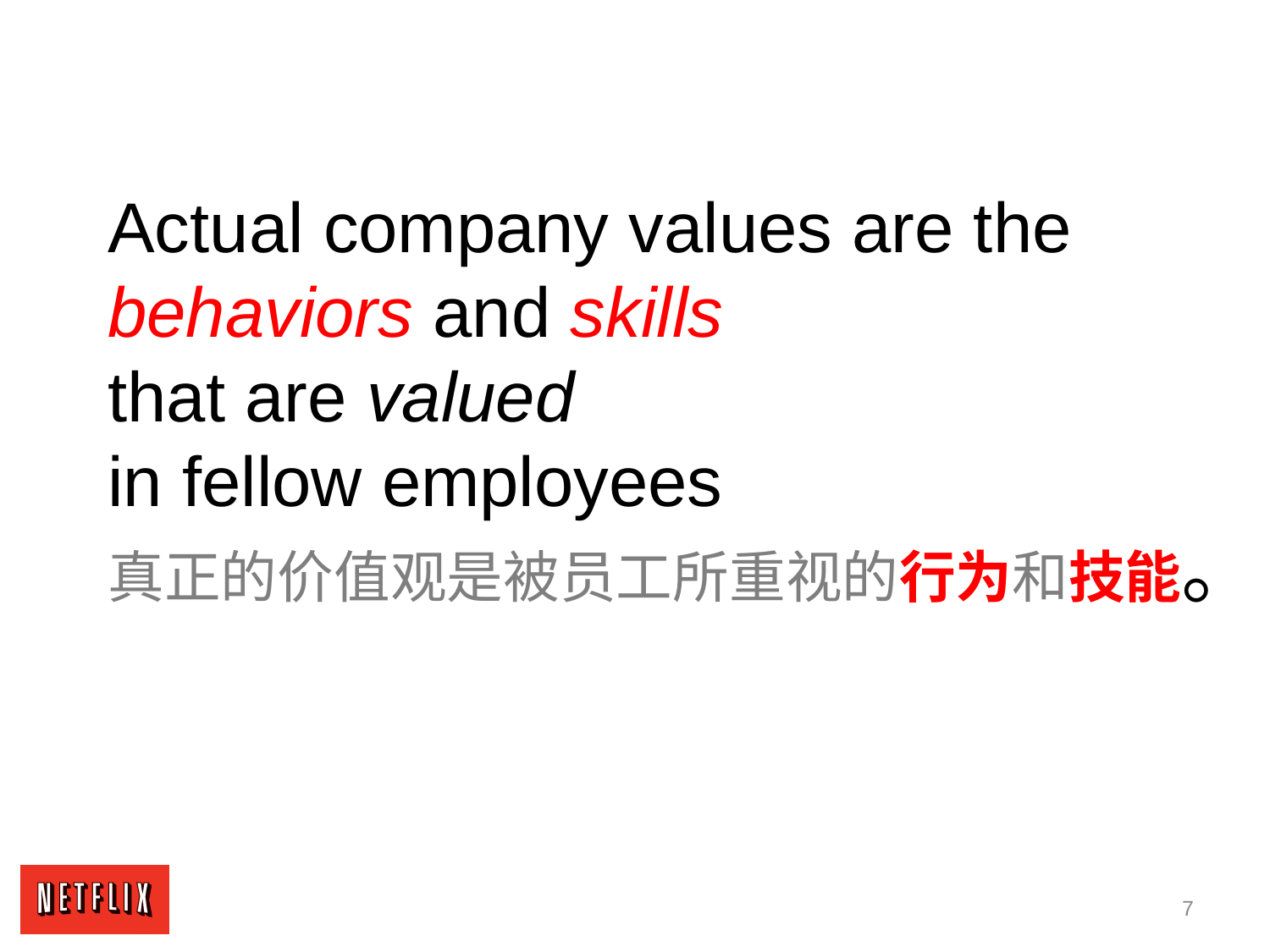

Actual company values are the
behaviors and skills
that are valued
in fellow employees
真正的价值观是被员工所重视的行为和技能。
7